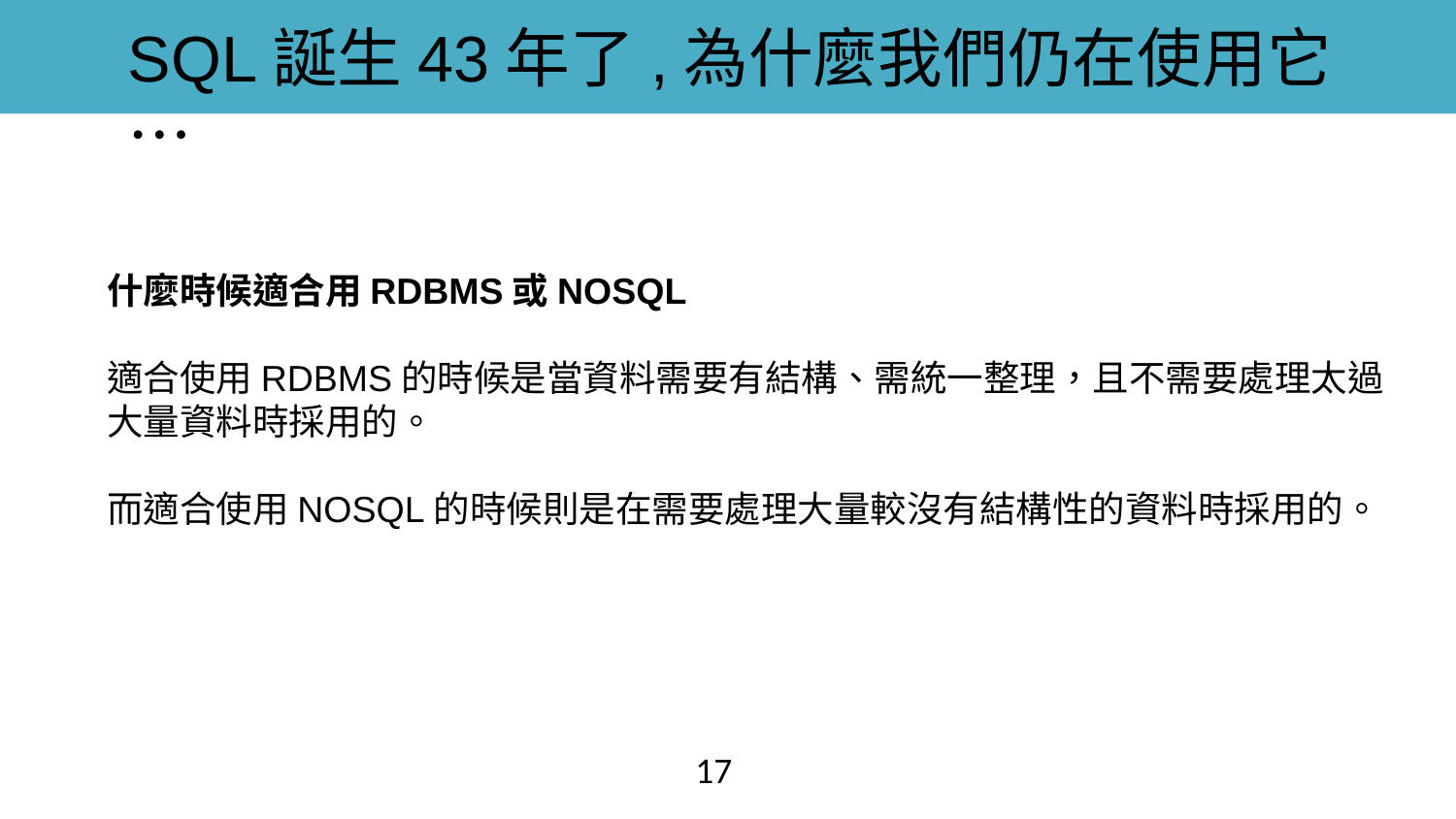

SQL誕生43年了,為什麼我們仍在使用它…

什麼時候適合用RDBMS或NOSQL

適合使用RDBMS的時候是當資料需要有結構、需統一整理，且不需要處理太過大量資料時採用的。

而適合使用NOSQL的時候則是在需要處理大量較沒有結構性的資料時採用的。
17